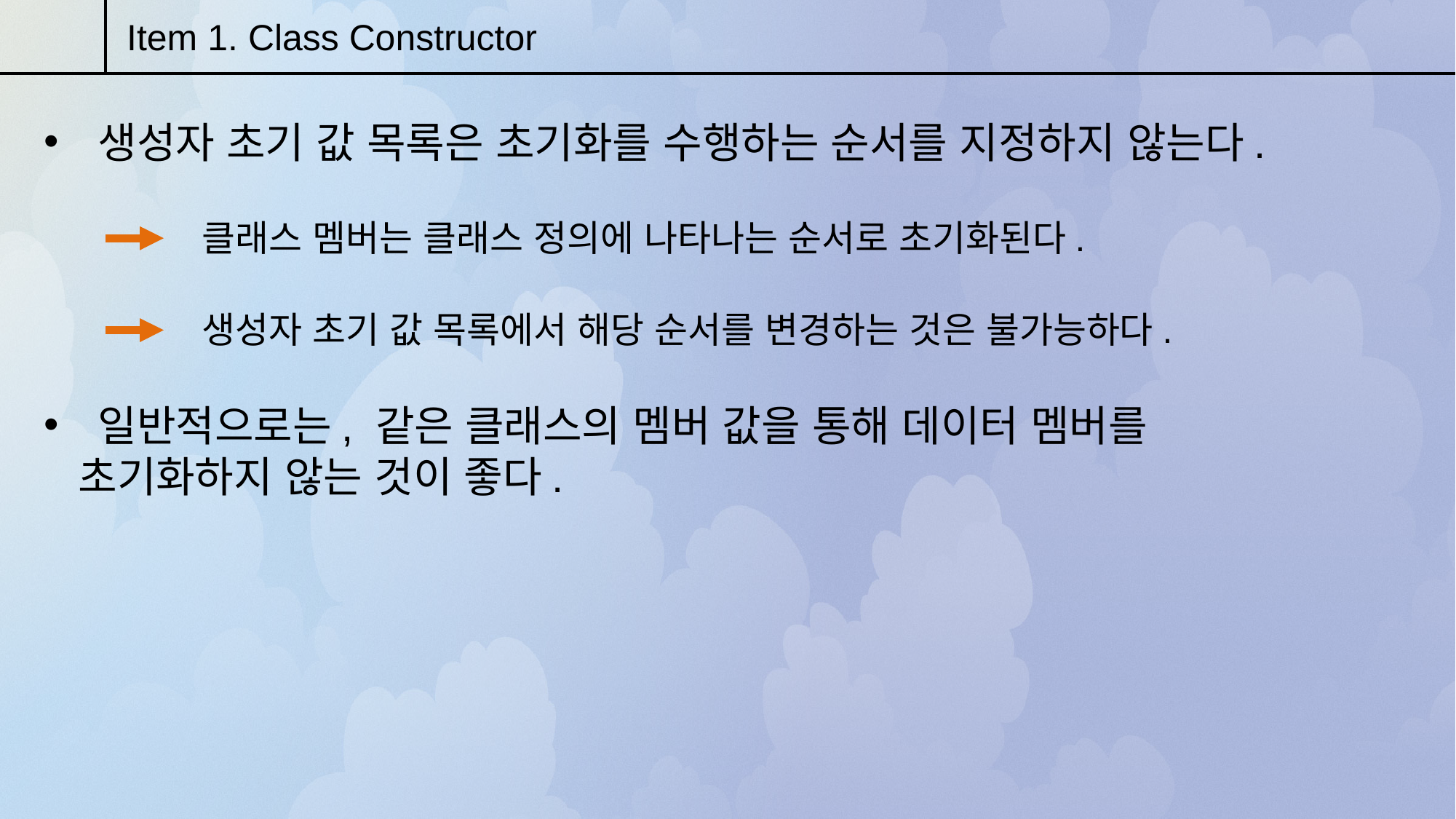

Item 1. Class Constructor
 생성자 초기 값 목록은 초기화를 수행하는 순서를 지정하지 않는다.
클래스 멤버는 클래스 정의에 나타나는 순서로 초기화된다.
생성자 초기 값 목록에서 해당 순서를 변경하는 것은 불가능하다.
 일반적으로는, 같은 클래스의 멤버 값을 통해 데이터 멤버를 초기화하지 않는 것이 좋다.